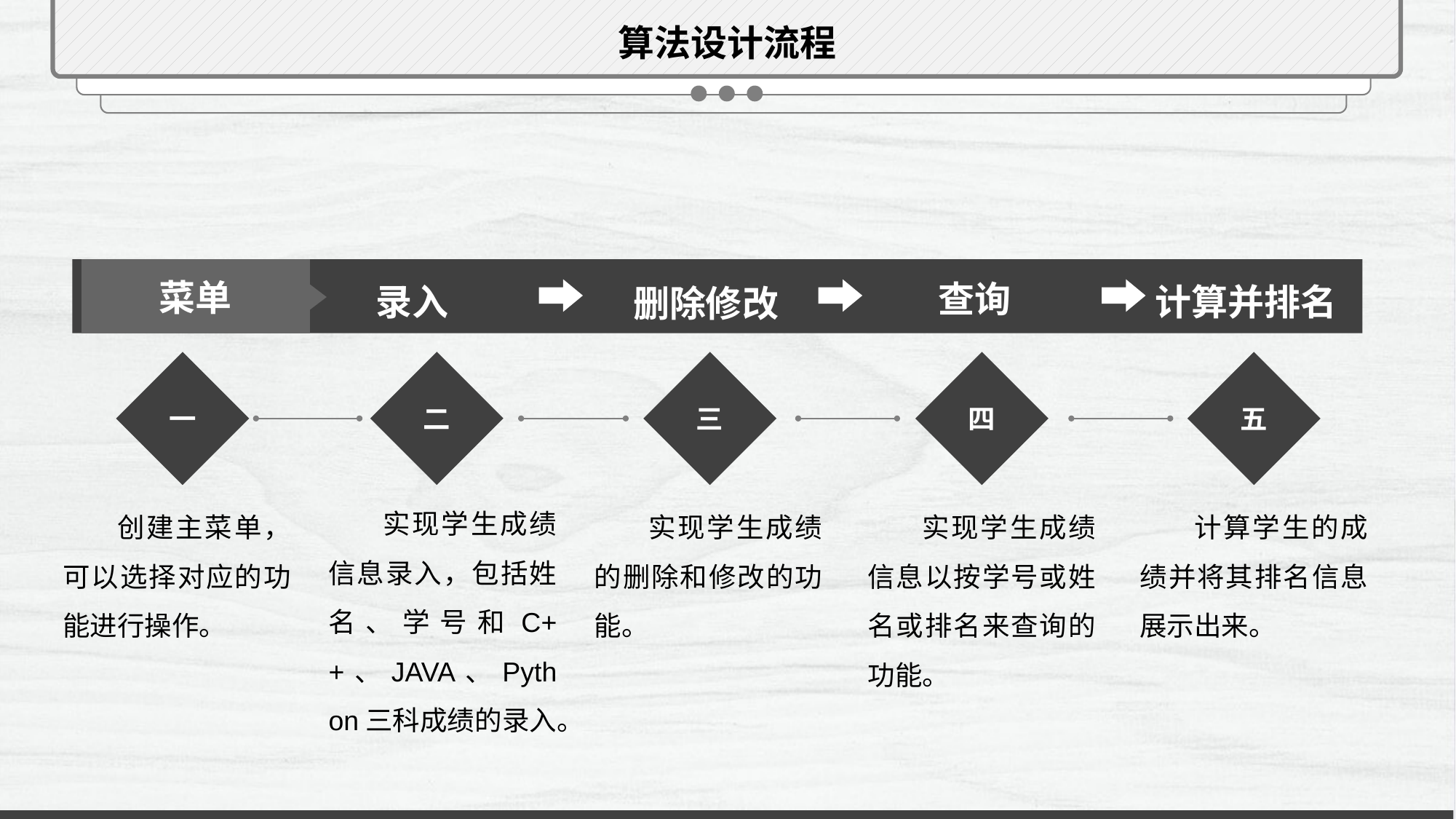

算法设计流程

查询
录入
计算并排名
删除修改

菜单

二
三
四
五
一
实现学生成绩信息录入，包括姓名、学号和C++、JAVA、Python三科成绩的录入。
创建主菜单，可以选择对应的功能进行操作。
实现学生成绩的删除和修改的功能。
实现学生成绩信息以按学号或姓名或排名来查询的功能。
计算学生的成绩并将其排名信息展示出来。